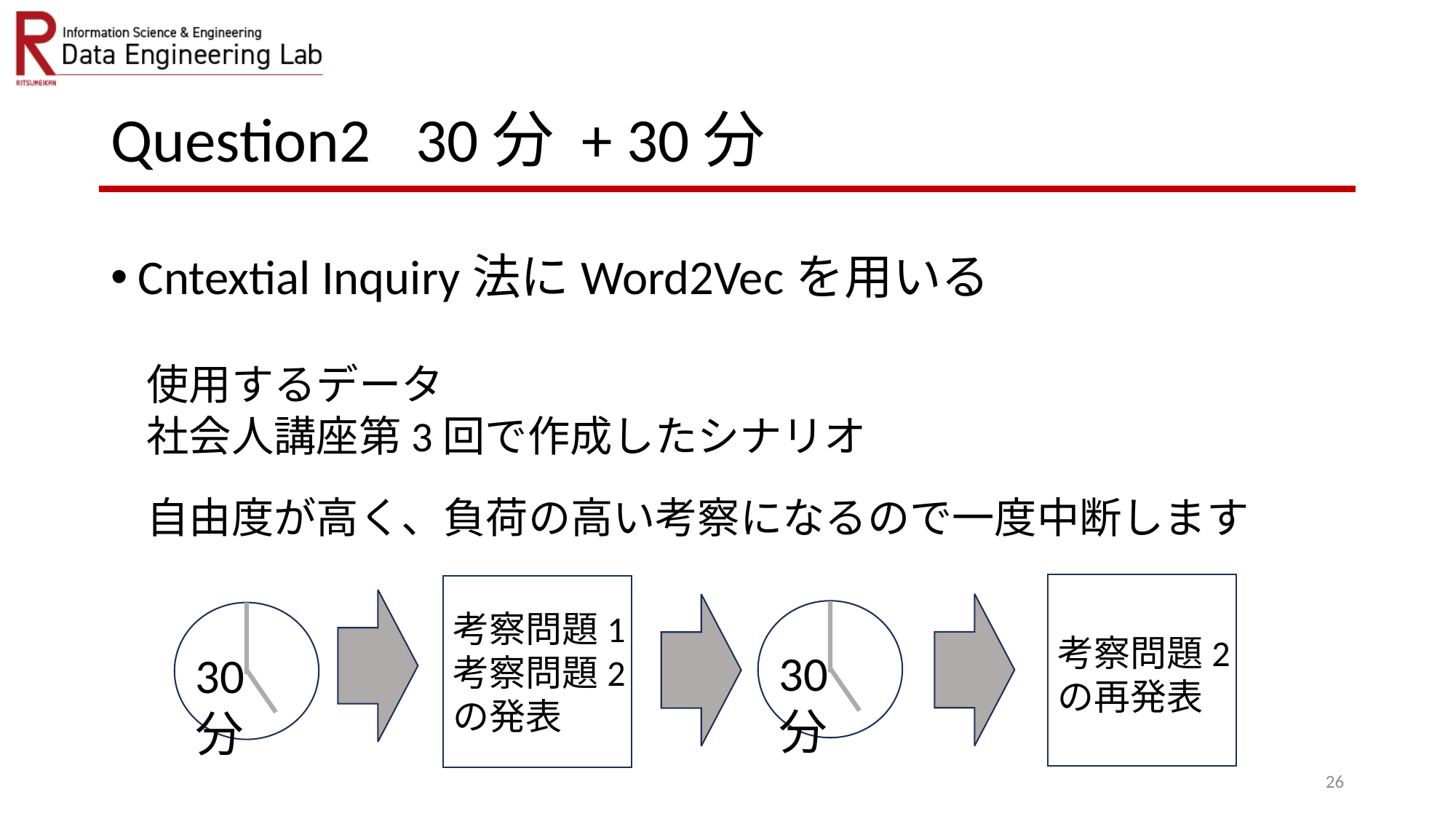

# Question2						30分 + 30分
Cntextial Inquiry法にWord2Vecを用いる
使用するデータ
社会人講座第3回で作成したシナリオ
自由度が高く、負荷の高い考察になるので一度中断します

考察問題1
考察問題2
の発表

考察問題2
の再発表
30分
30分
26